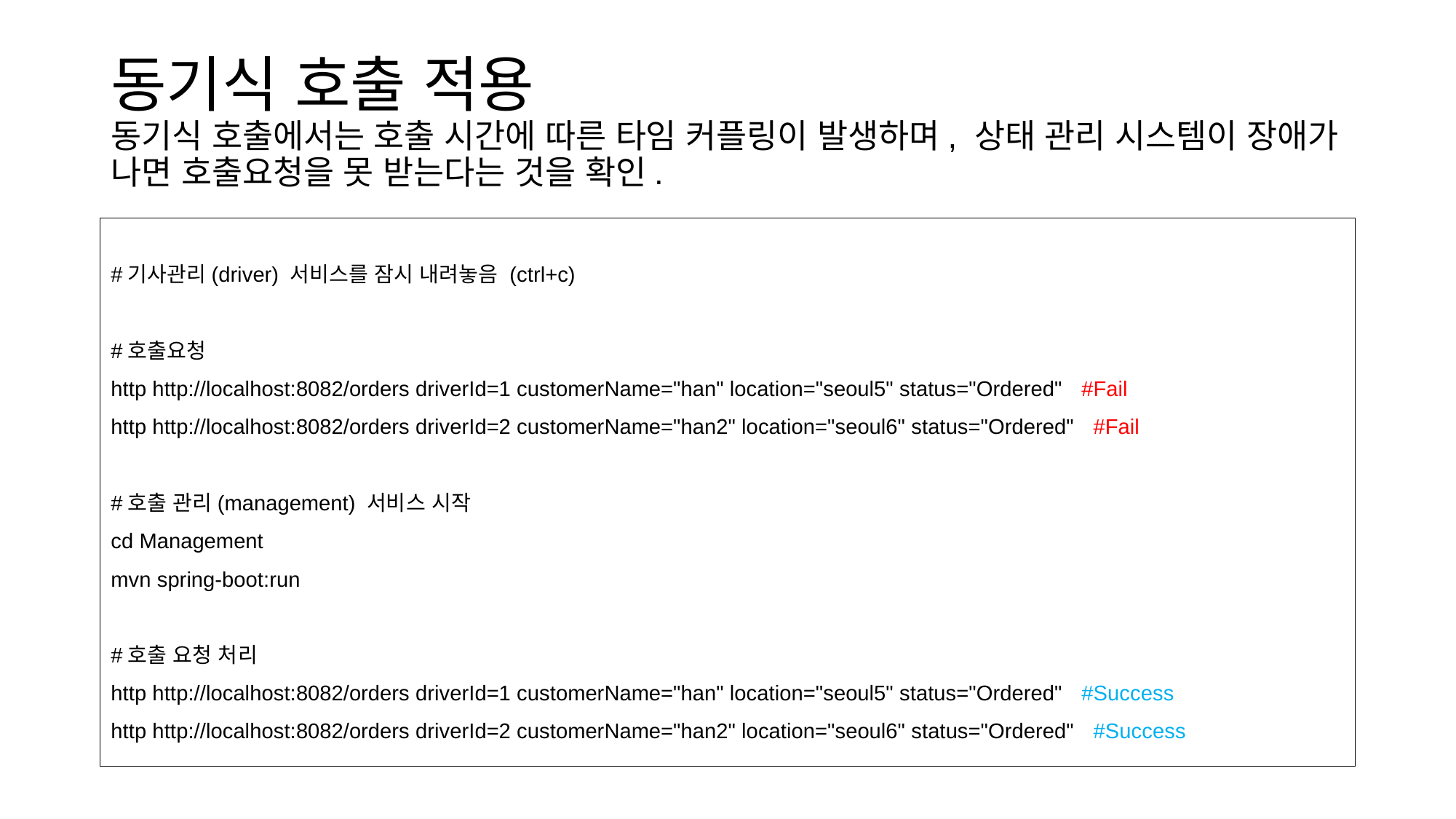

# 동기식 호출 적용 동기식 호출에서는 호출 시간에 따른 타임 커플링이 발생하며, 상태 관리 시스템이 장애가 나면 호출요청을 못 받는다는 것을 확인.

#기사관리(driver) 서비스를 잠시 내려놓음 (ctrl+c)

#호출요청
http http://localhost:8082/orders driverId=1 customerName="han" location="seoul5" status="Ordered"   #Fail
http http://localhost:8082/orders driverId=2 customerName="han2" location="seoul6" status="Ordered"   #Fail

#호출 관리(management) 서비스 시작
cd Management
mvn spring-boot:run

#호출 요청 처리
http http://localhost:8082/orders driverId=1 customerName="han" location="seoul5" status="Ordered"   #Success
http http://localhost:8082/orders driverId=2 customerName="han2" location="seoul6" status="Ordered"   #Success